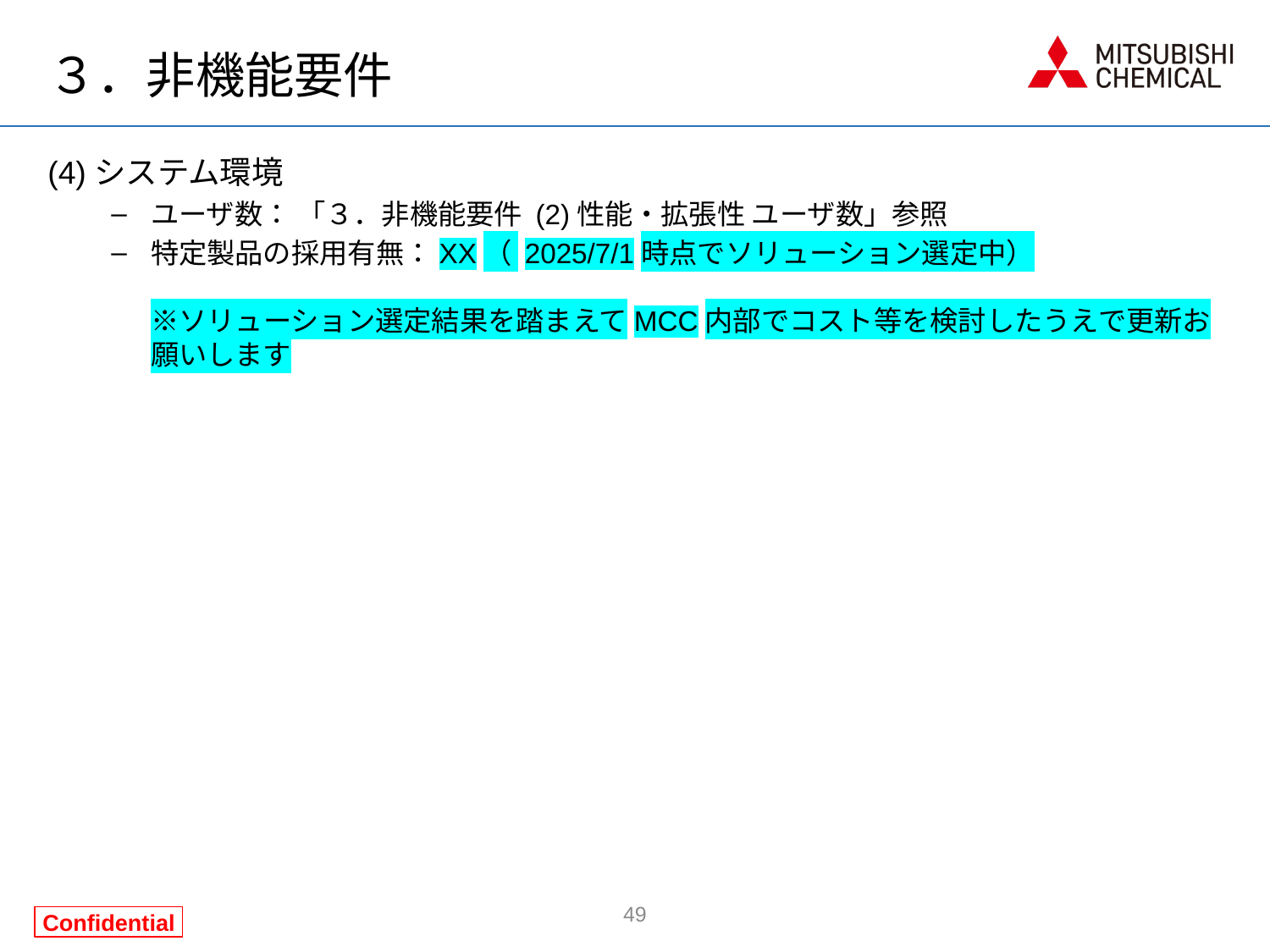

# ３．非機能要件
(4)システム環境
ユーザ数： 「３．非機能要件 (2)性能・拡張性 ユーザ数」参照
特定製品の採用有無：XX（ 2025/7/1時点でソリューション選定中）
※ソリューション選定結果を踏まえてMCC内部でコスト等を検討したうえで更新お願いします

49